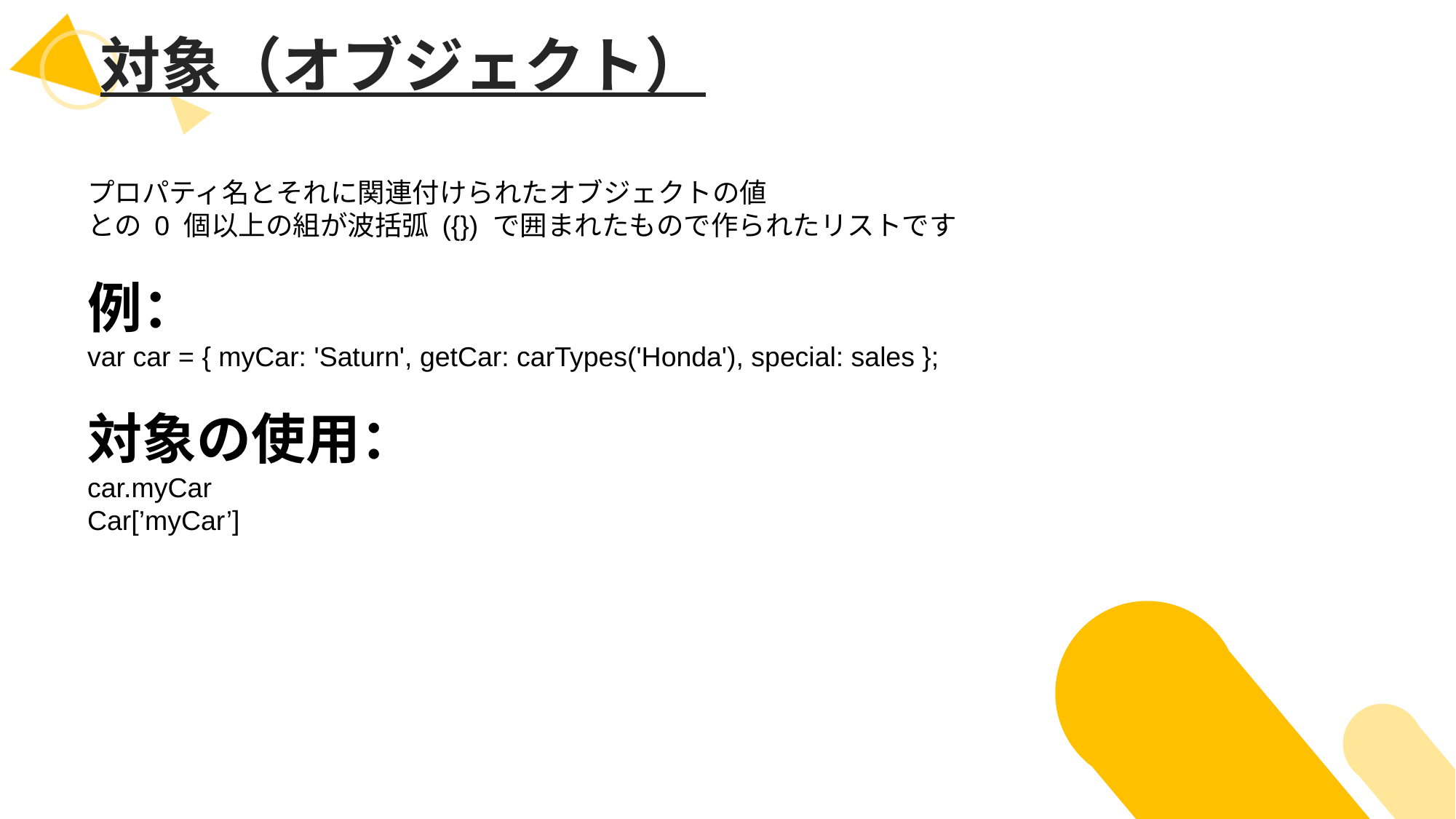

対象（オブジェクト）

プロパティ名とそれに関連付けられたオブジェクトの値
との 0 個以上の組が波括弧 ({}) で囲まれたもので作られたリストです

例：
var car = { myCar: 'Saturn', getCar: carTypes('Honda'), special: sales };

対象の使用：
car.myCar
Car[’myCar’]